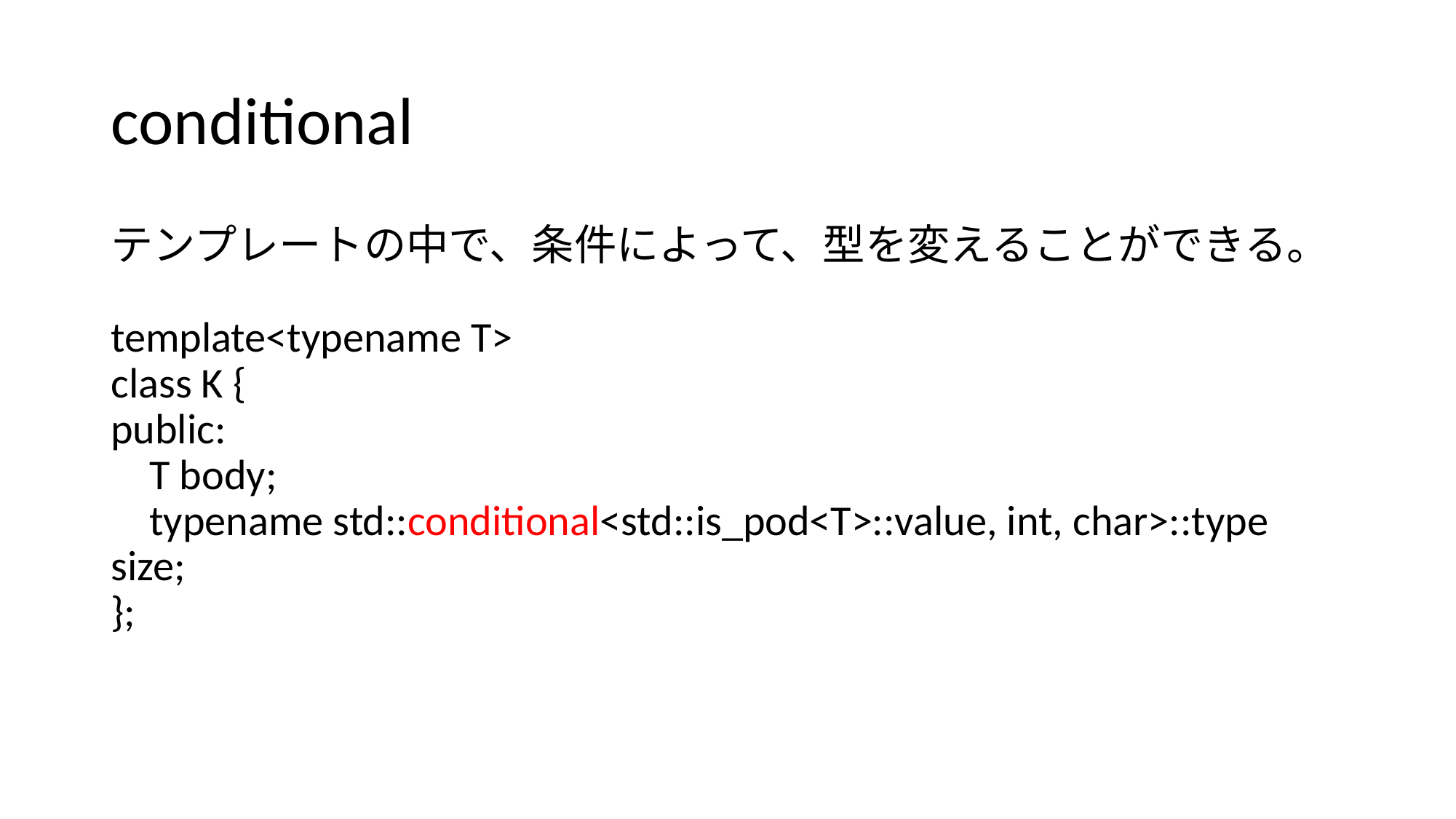

# conditional
テンプレートの中で、条件によって、型を変えることができる。
template<typename T>
class K {
public:
    T body;
    typename std::conditional<std::is_pod<T>::value, int, char>::type size;
};